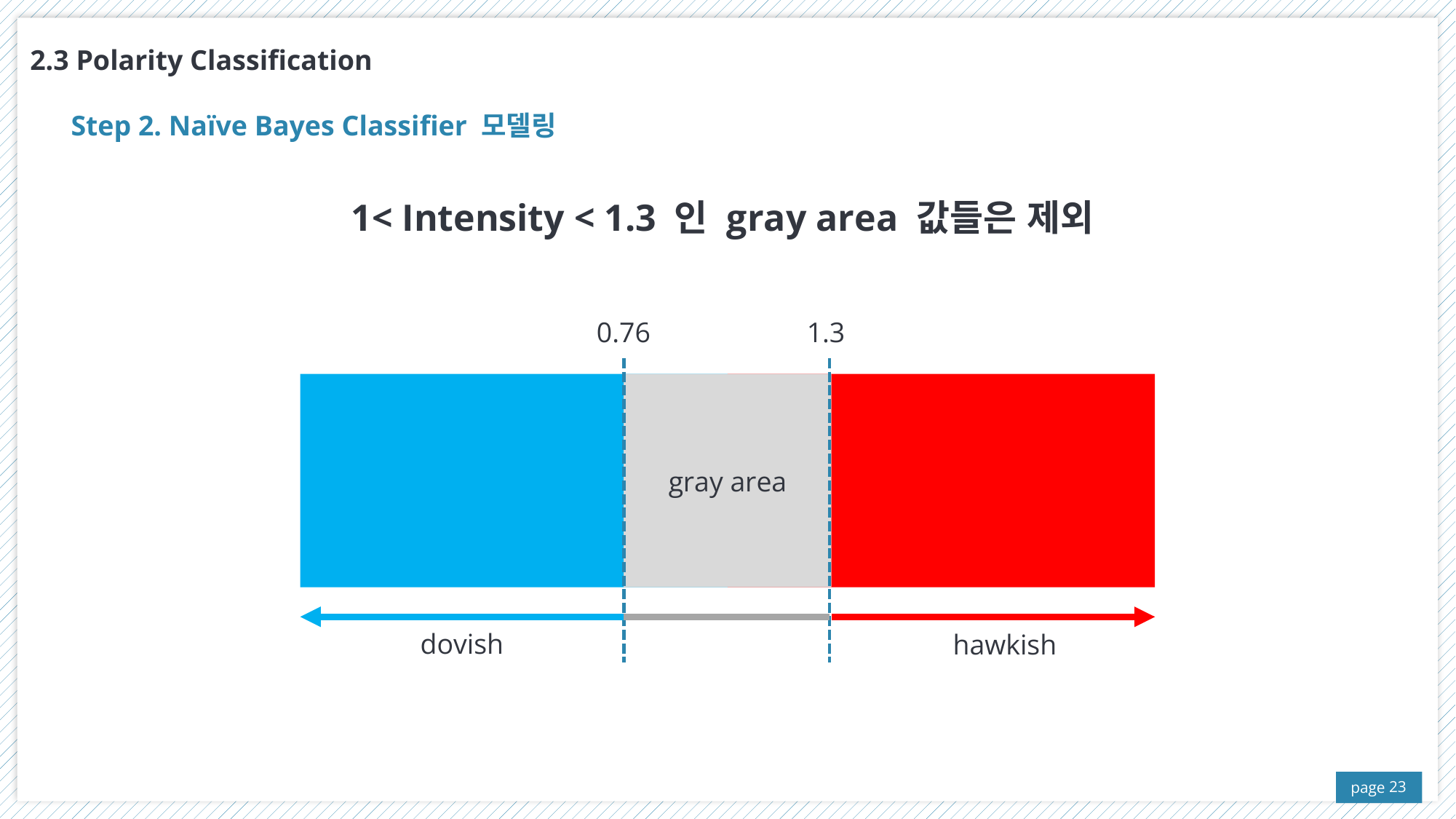

2.3 Polarity Classification
Step 2. Naïve Bayes Classifier 모델링
1< Intensity < 1.3 인 gray area 값들은 제외
0.76
1.3

gray area

dovish
hawkish
23